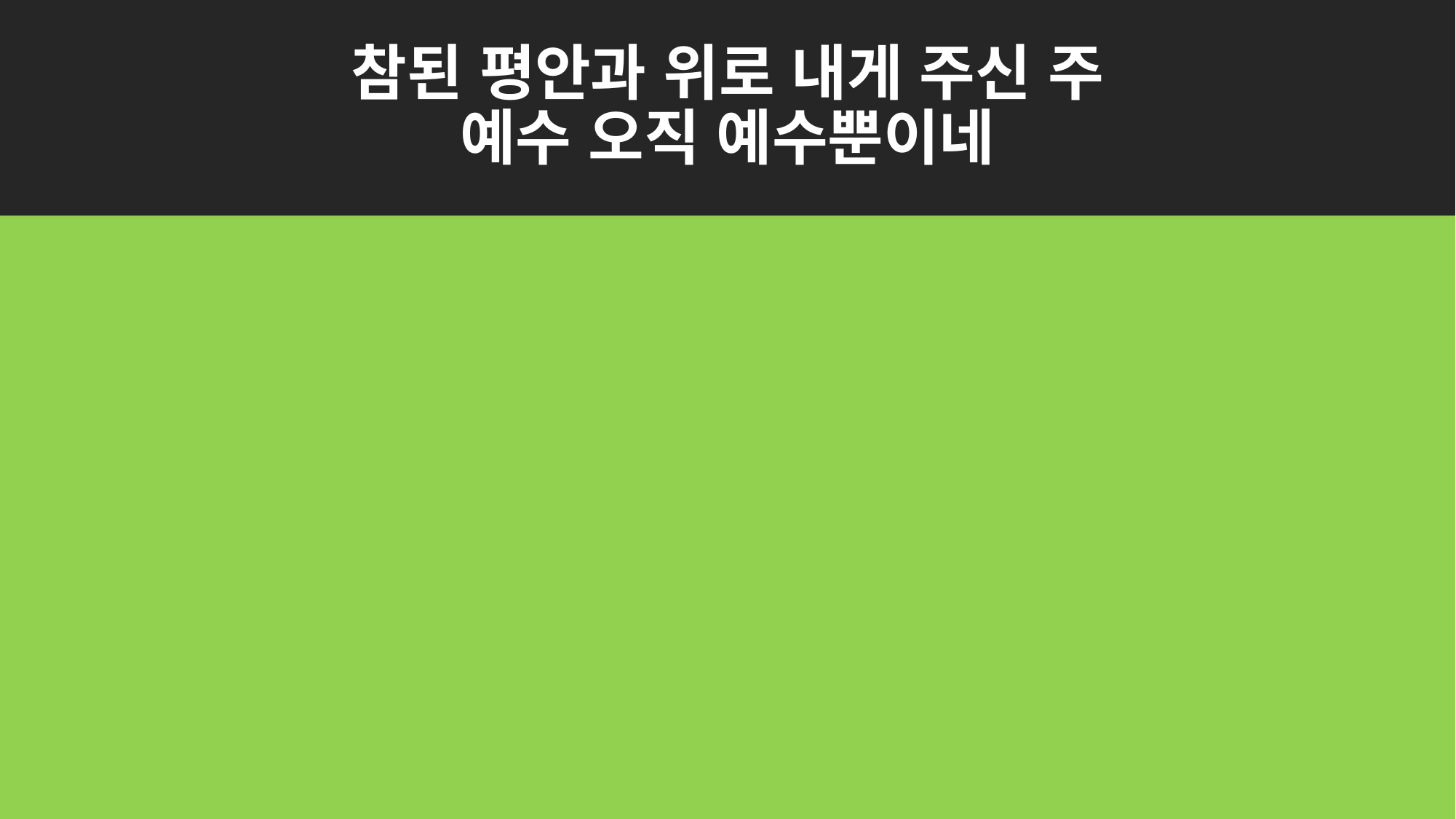

# 참된 평안과 위로 내게 주신 주 예수 오직 예수뿐이네